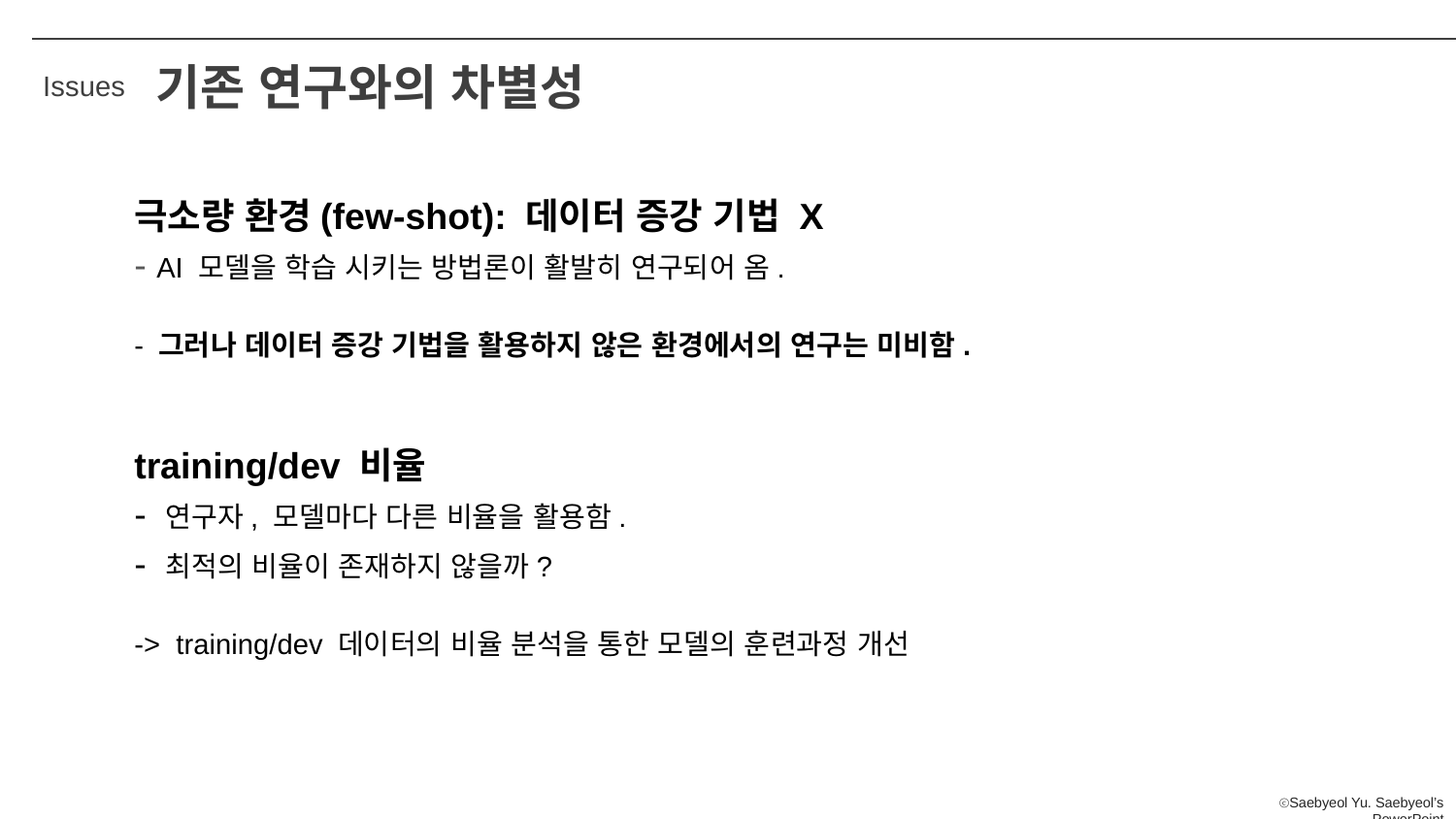

기존 연구와의 차별성
Issues
극소량 환경(few-shot): 데이터 증강 기법 X
- AI 모델을 학습 시키는 방법론이 활발히 연구되어 옴.

- 그러나 데이터 증강 기법을 활용하지 않은 환경에서의 연구는 미비함.

training/dev 비율
- 연구자, 모델마다 다른 비율을 활용함.
- 최적의 비율이 존재하지 않을까?

->  training/dev 데이터의 비율 분석을 통한 모델의 훈련과정 개선